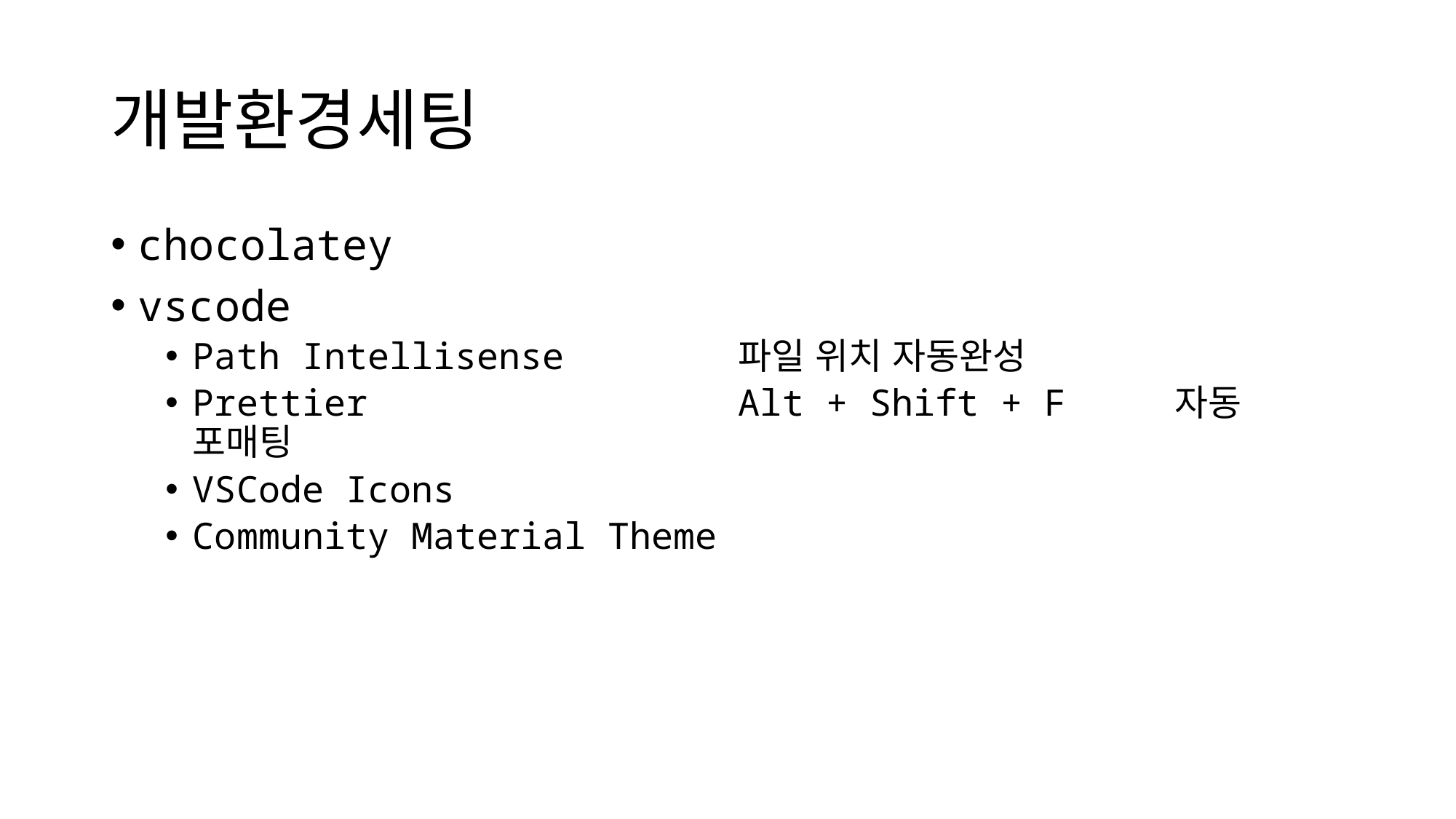

# 개발환경세팅
chocolatey
vscode
Path Intellisense	 	파일 위치 자동완성
Prettier  			Alt + Shift + F	자동 포매팅
VSCode Icons
Community Material Theme